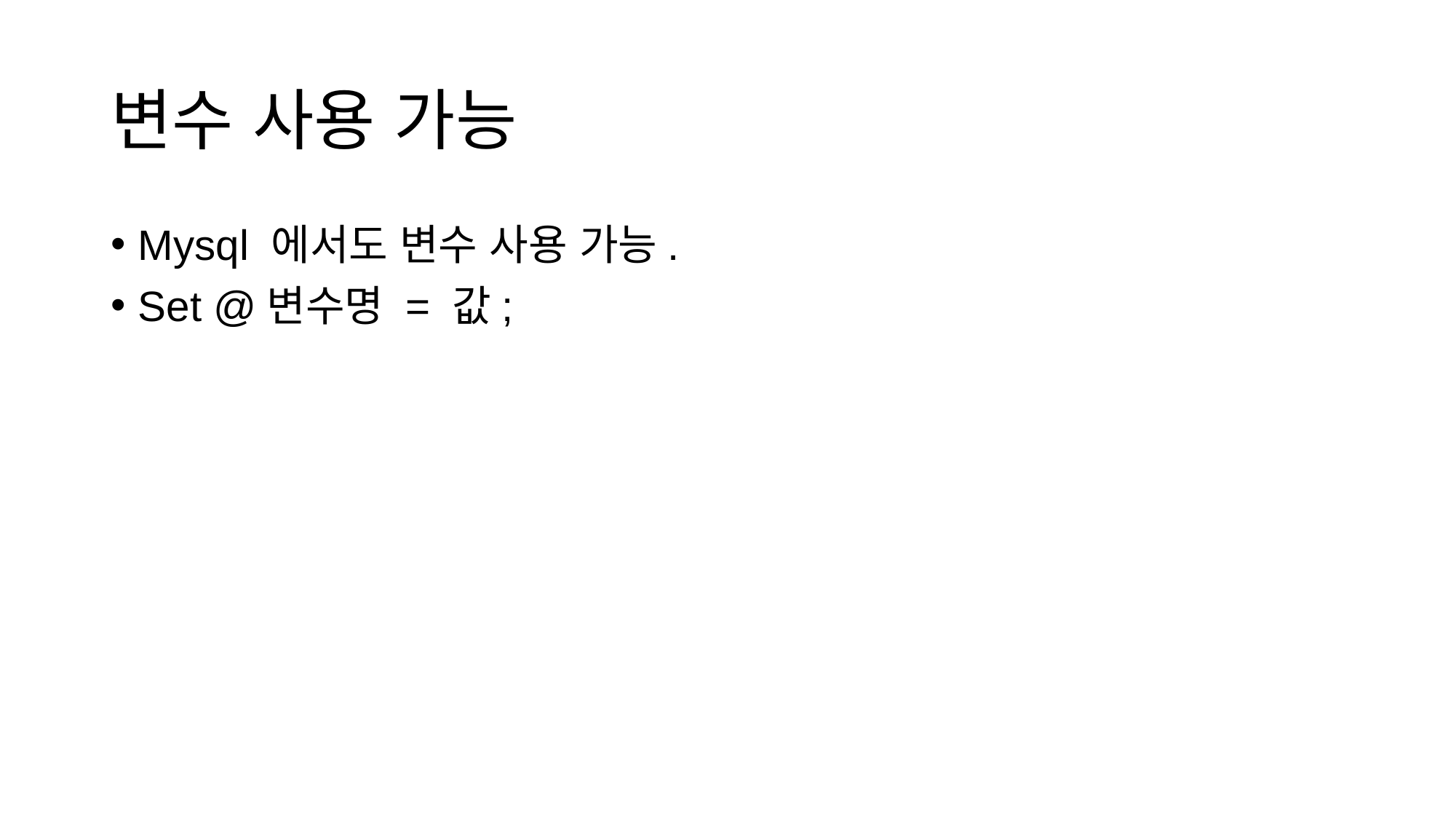

# 변수 사용 가능
Mysql 에서도 변수 사용 가능.
Set @변수명 = 값;